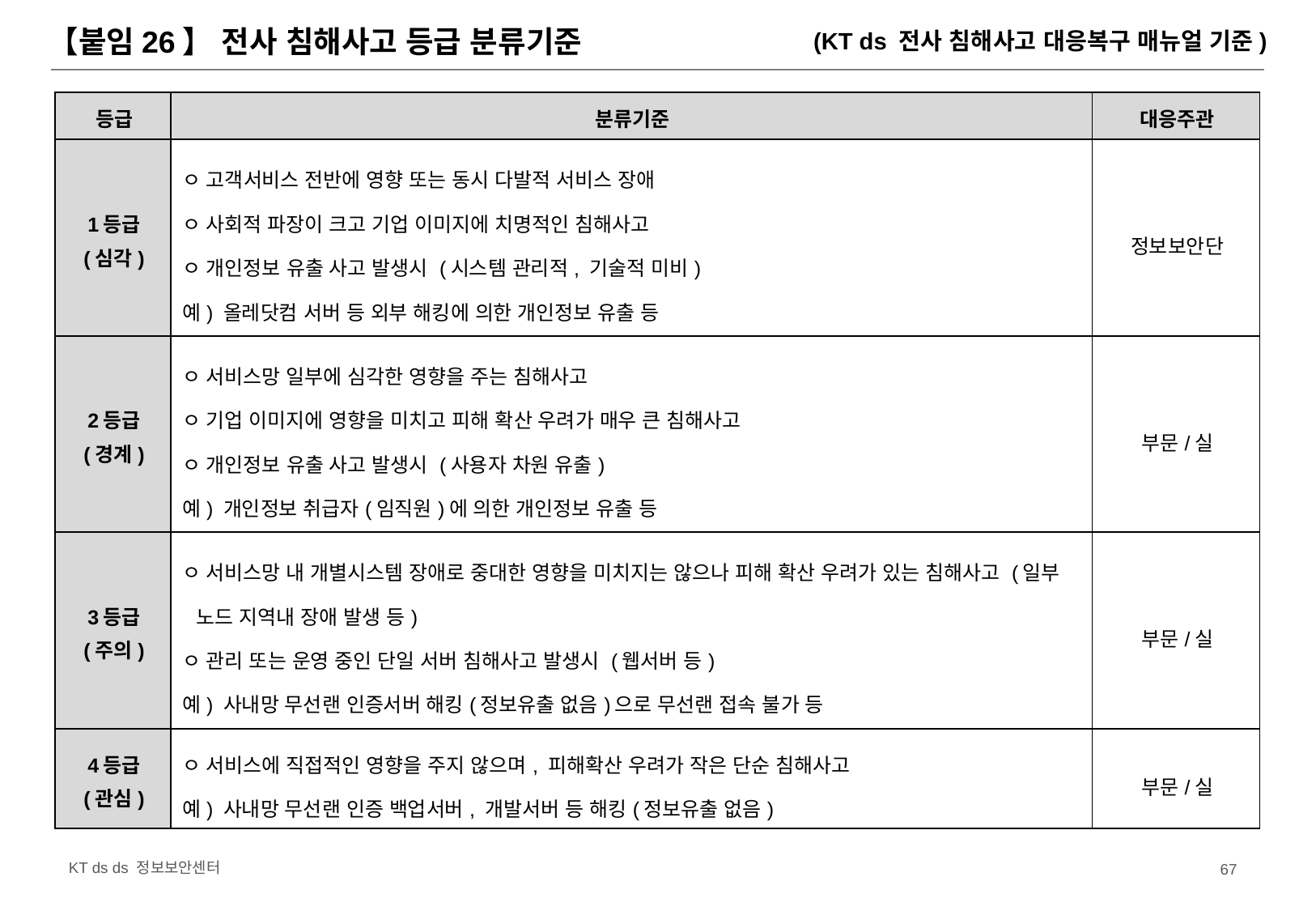

# 【붙임26】 전사 침해사고 등급 분류기준
(KT ds 전사 침해사고 대응복구 매뉴얼 기준)
| 등급 | 분류기준 | 대응주관 |
| --- | --- | --- |
| 1등급 (심각) | ㅇ 고객서비스 전반에 영향 또는 동시 다발적 서비스 장애 ㅇ 사회적 파장이 크고 기업 이미지에 치명적인 침해사고 ㅇ 개인정보 유출 사고 발생시 (시스템 관리적, 기술적 미비) 예) 올레닷컴 서버 등 외부 해킹에 의한 개인정보 유출 등 | 정보보안단 |
| 2등급 (경계) | ㅇ 서비스망 일부에 심각한 영향을 주는 침해사고 ㅇ 기업 이미지에 영향을 미치고 피해 확산 우려가 매우 큰 침해사고 ㅇ 개인정보 유출 사고 발생시 (사용자 차원 유출) 예) 개인정보 취급자(임직원)에 의한 개인정보 유출 등 | 부문/실 |
| 3등급 (주의) | ㅇ 서비스망 내 개별시스템 장애로 중대한 영향을 미치지는 않으나 피해 확산 우려가 있는 침해사고 (일부 노드 지역내 장애 발생 등) ㅇ 관리 또는 운영 중인 단일 서버 침해사고 발생시 (웹서버 등) 예) 사내망 무선랜 인증서버 해킹(정보유출 없음)으로 무선랜 접속 불가 등 | 부문/실 |
| 4등급 (관심) | ㅇ 서비스에 직접적인 영향을 주지 않으며, 피해확산 우려가 작은 단순 침해사고 예) 사내망 무선랜 인증 백업서버, 개발서버 등 해킹(정보유출 없음) | 부문/실 |
67